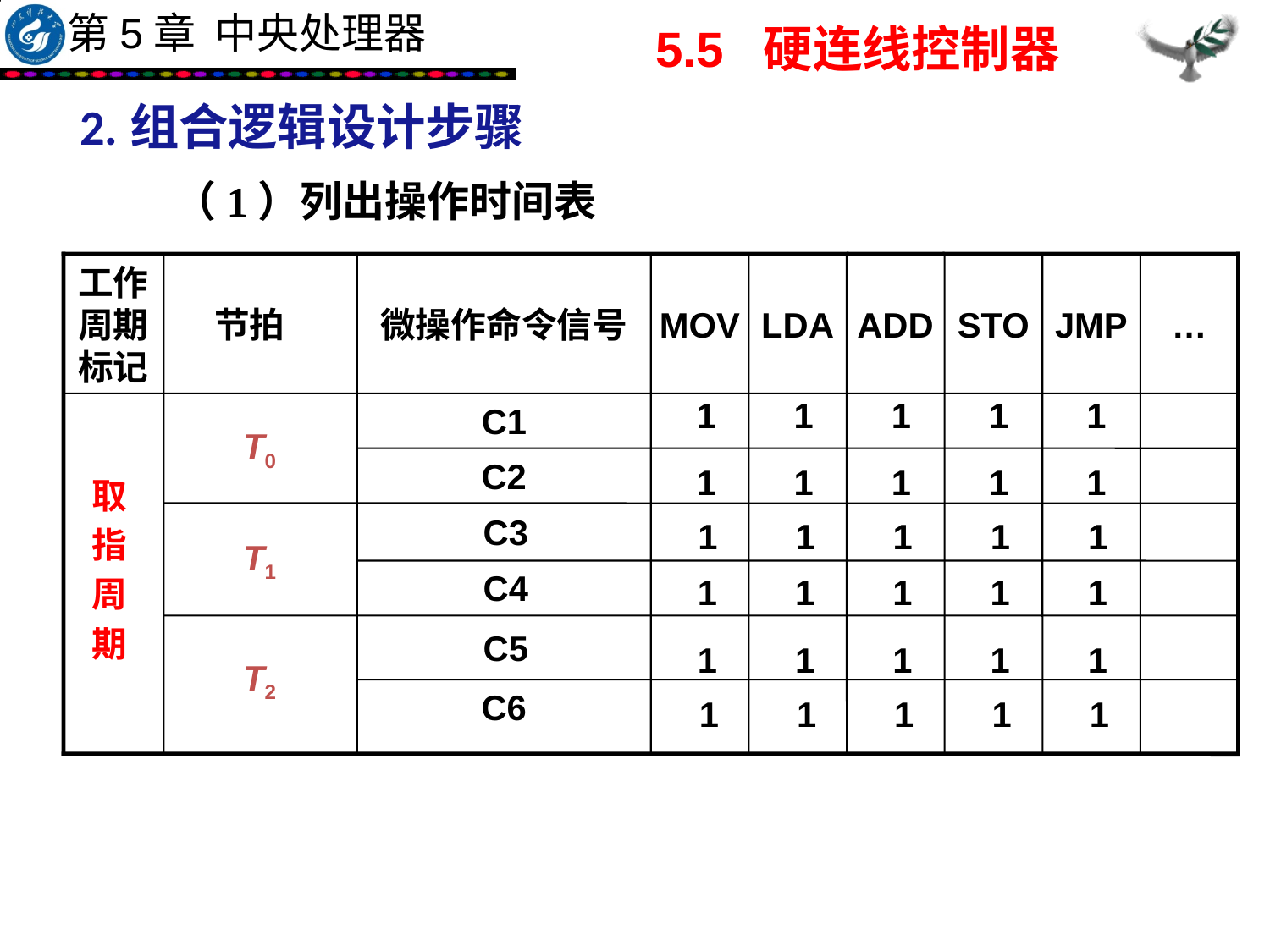

5.5  硬连线控制器
2.组合逻辑设计步骤
（1）列出操作时间表
工作周期标记

节拍
微操作命令信号

MOV

LDA

ADD

STO

JMP

…

    1        1        1        1        1
C1

T0

取
指
周
期

C2
    1        1        1        1        1

T1
C3
    1        1        1        1        1
C4

    1        1        1        1        1

C5
T2
    1        1        1        1        1
C6

    1        1        1        1        1